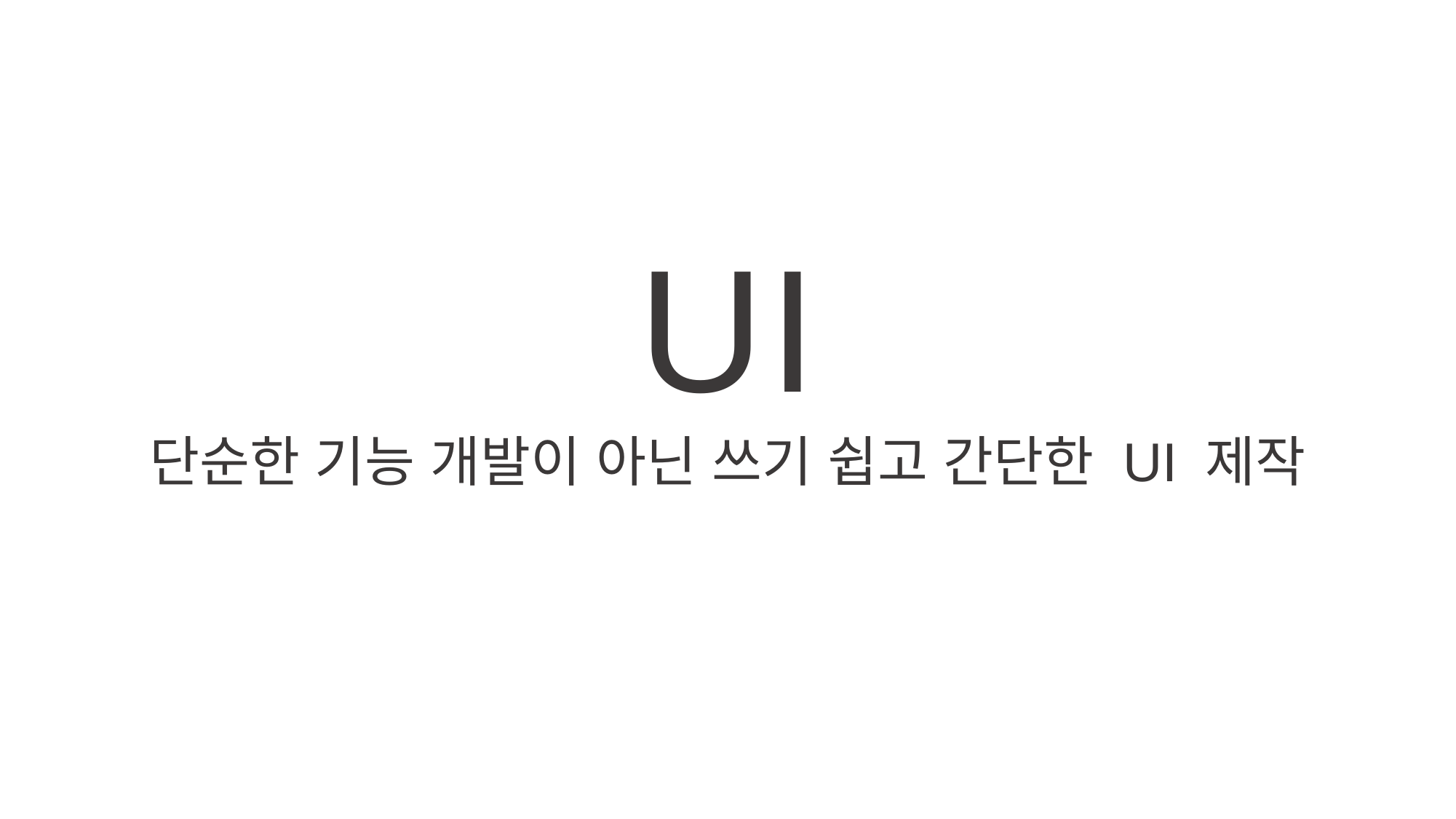

UI
단순한 기능 개발이 아닌 쓰기 쉽고 간단한 UI 제작